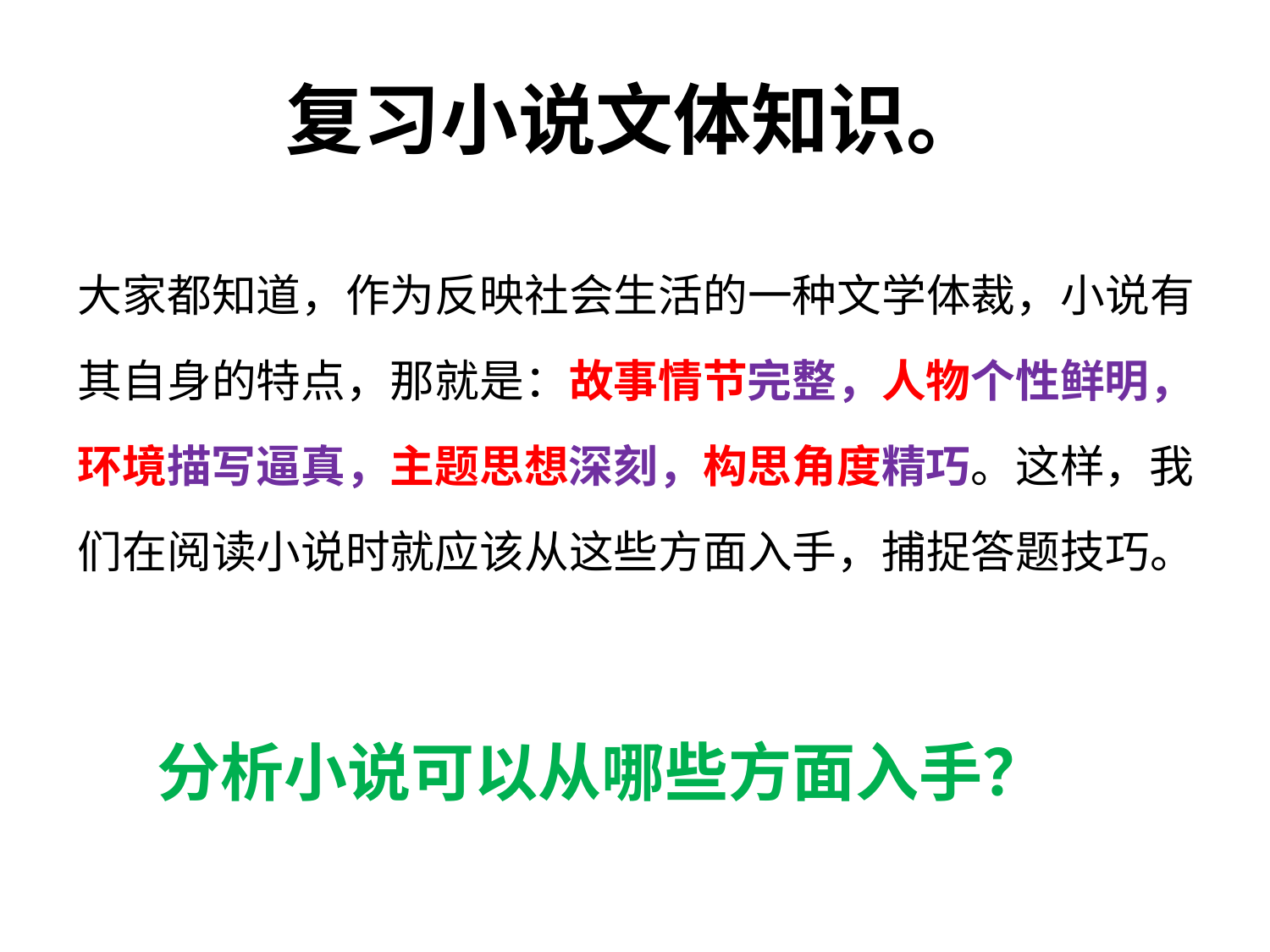

# 复习小说文体知识。

大家都知道，作为反映社会生活的一种文学体裁，小说有其自身的特点，那就是：故事情节完整，人物个性鲜明，环境描写逼真，主题思想深刻，构思角度精巧。这样，我们在阅读小说时就应该从这些方面入手，捕捉答题技巧。
分析小说可以从哪些方面入手？